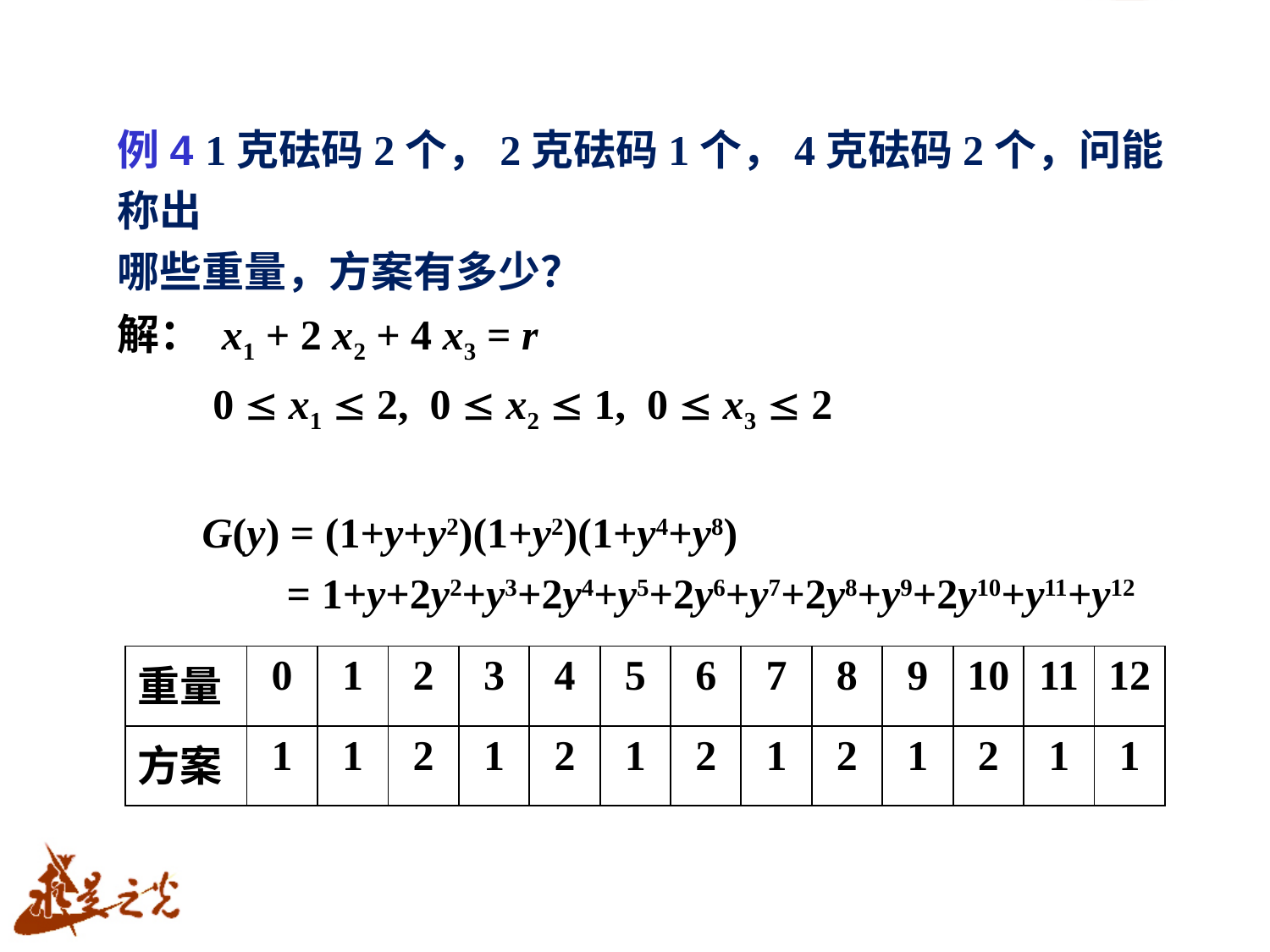

例4 1克砝码2个，2克砝码1个，4克砝码2个，问能称出
哪些重量，方案有多少？
解： x1 + 2 x2 + 4 x3 = r
         0 ≤ x1 ≤ 2,  0 ≤ x2 ≤ 1,  0 ≤ x3 ≤ 2

        G(y) = (1+y+y2)(1+y2)(1+y4+y8)
                = 1+y+2y2+y3+2y4+y5+2y6+y7+2y8+y9+2y10+y11+y12
| 重量 | 0 | 1 | 2 | 3 | 4 | 5 | 6 | 7 | 8 | 9 | 10 | 11 | 12 |
| --- | --- | --- | --- | --- | --- | --- | --- | --- | --- | --- | --- | --- | --- |
| 方案 | 1 | 1 | 2 | 1 | 2 | 1 | 2 | 1 | 2 | 1 | 2 | 1 | 1 |
19